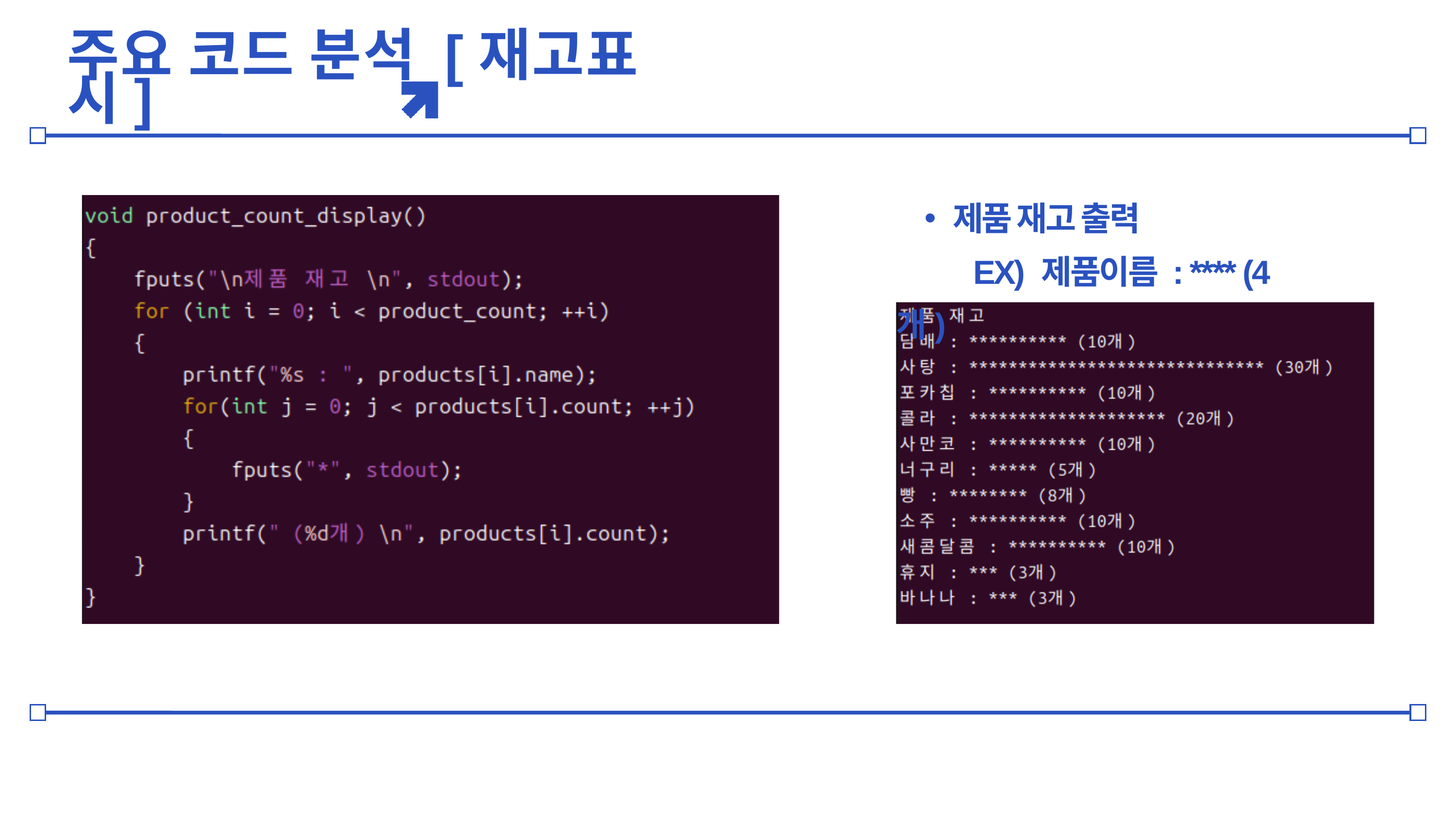

주요 코드 분석 [재고표시]

제품 재고 출력
          EX) 제품이름 : **** (4개)